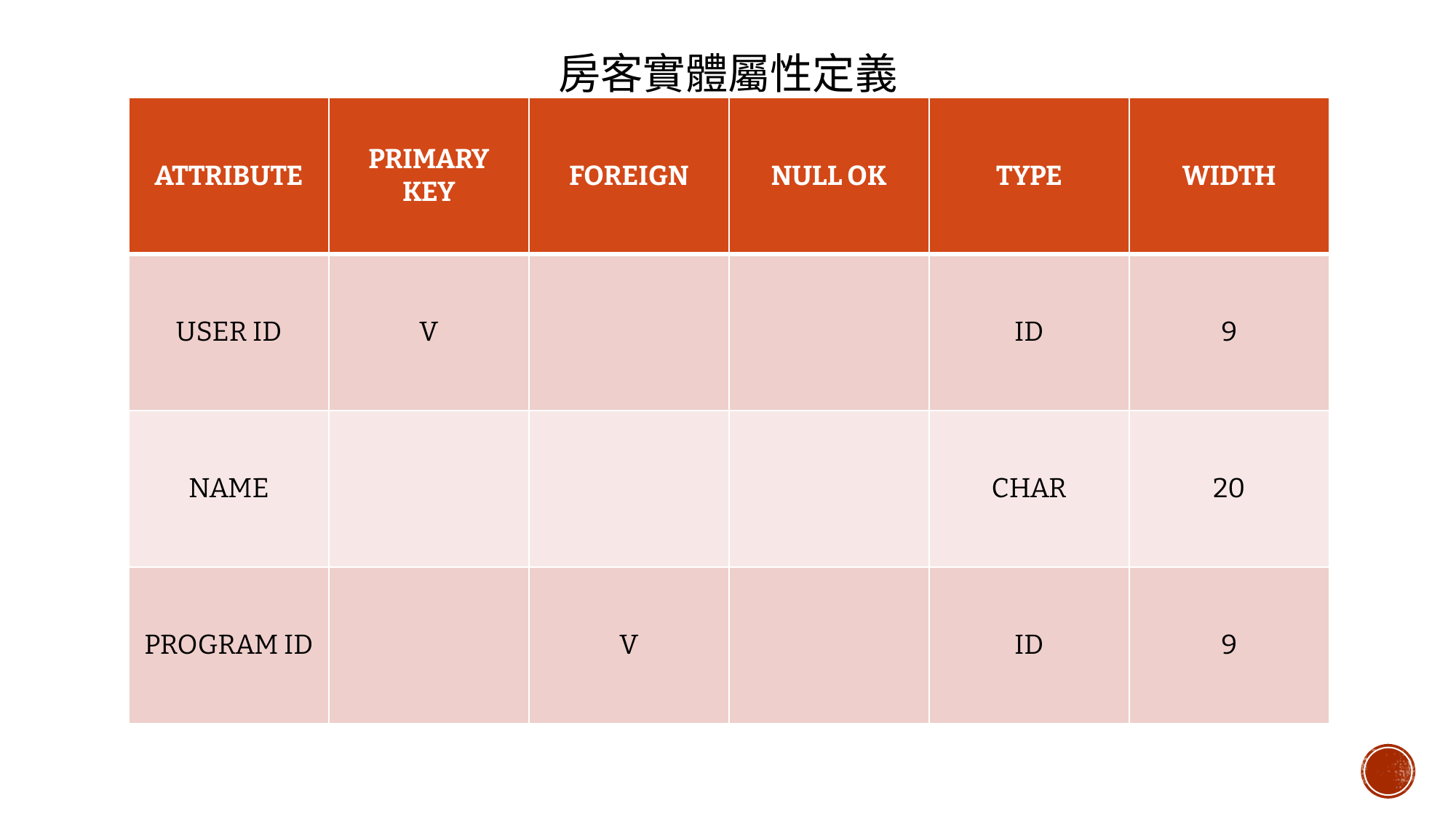

房客實體屬性定義
| ATTRIBUTE | PRIMARY KEY | FOREIGN | NULL OK | TYPE | WIDTH |
| --- | --- | --- | --- | --- | --- |
| USER ID | V |  |  | ID | 9 |
| NAME |  |  |  | CHAR | 20 |
| PROGRAM ID |  | V |  | ID | 9 |